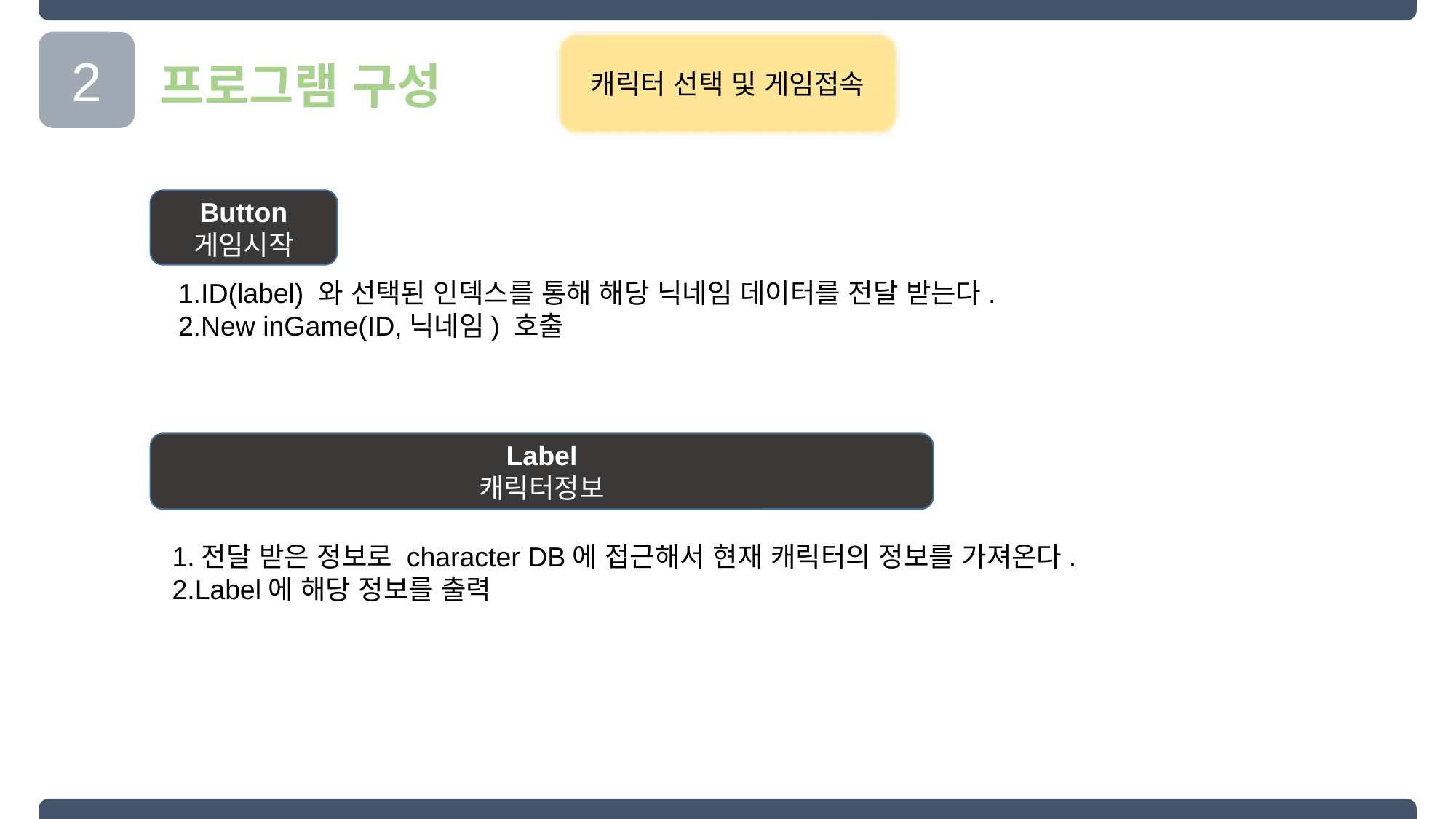

2
캐릭터 선택 및 게임접속
프로그램 구성
Button
게임시작
1.ID(label) 와 선택된 인덱스를 통해 해당 닉네임 데이터를 전달 받는다.
2.New inGame(ID,닉네임) 호출
Label
캐릭터정보
1.전달 받은 정보로 character DB에 접근해서 현재 캐릭터의 정보를 가져온다.
2.Label에 해당 정보를 출력